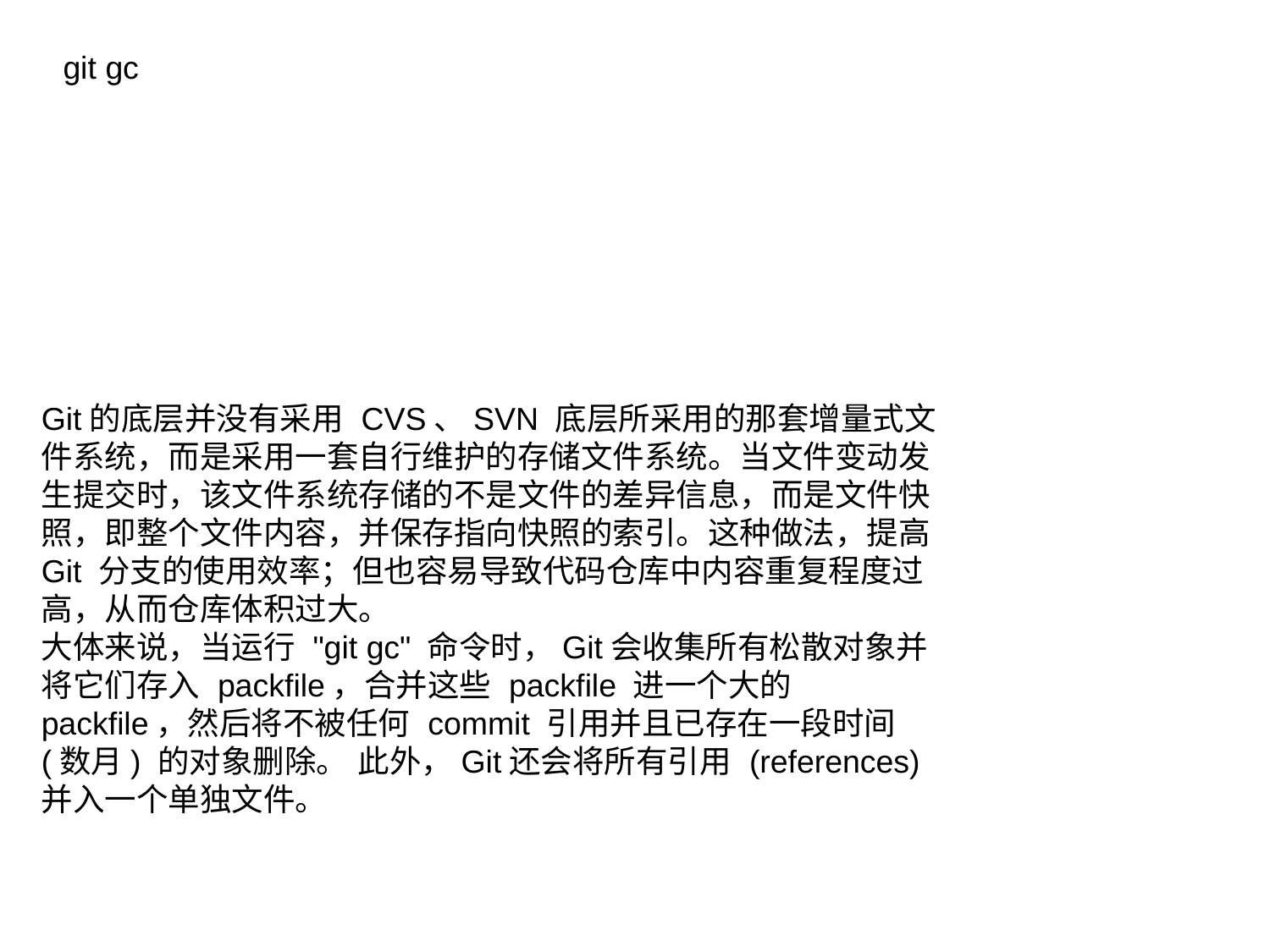

git gc
Git的底层并没有采用 CVS、SVN 底层所采用的那套增量式文件系统，而是采用一套自行维护的存储文件系统。当文件变动发生提交时，该文件系统存储的不是文件的差异信息，而是文件快照，即整个文件内容，并保存指向快照的索引。这种做法，提高 Git 分支的使用效率；但也容易导致代码仓库中内容重复程度过高，从而仓库体积过大。
大体来说，当运行 "git gc" 命令时，Git会收集所有松散对象并将它们存入 packfile，合并这些 packfile 进一个大的 packfile，然后将不被任何 commit 引用并且已存在一段时间 (数月) 的对象删除。 此外，Git还会将所有引用 (references) 并入一个单独文件。